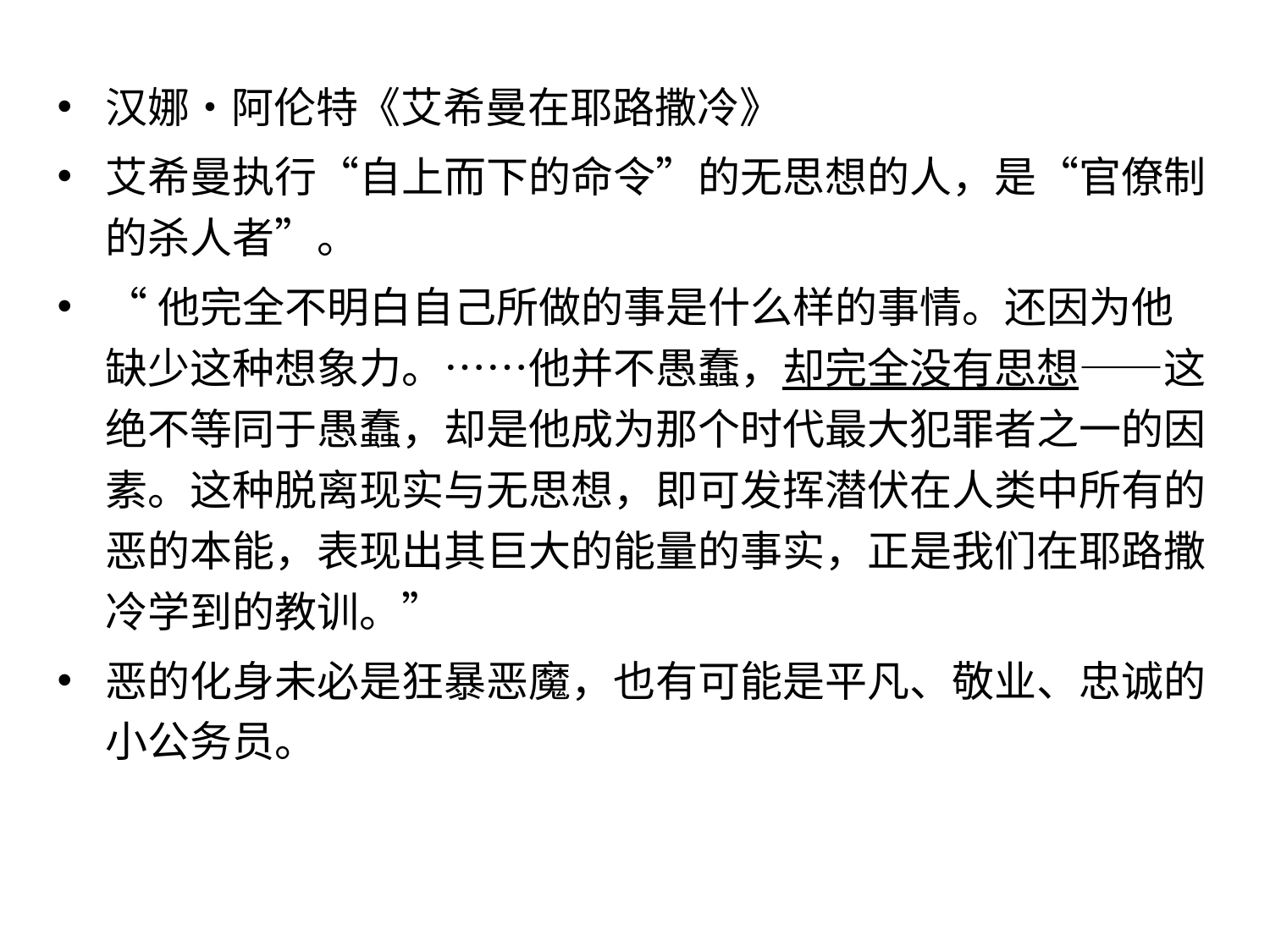

汉娜•阿伦特《艾希曼在耶路撒冷》
艾希曼执行“自上而下的命令”的无思想的人，是“官僚制的杀人者”。
“他完全不明白自己所做的事是什么样的事情。还因为他缺少这种想象力。……他并不愚蠢，却完全没有思想——这绝不等同于愚蠢，却是他成为那个时代最大犯罪者之一的因素。这种脱离现实与无思想，即可发挥潜伏在人类中所有的恶的本能，表现出其巨大的能量的事实，正是我们在耶路撒冷学到的教训。”
恶的化身未必是狂暴恶魔，也有可能是平凡、敬业、忠诚的小公务员。